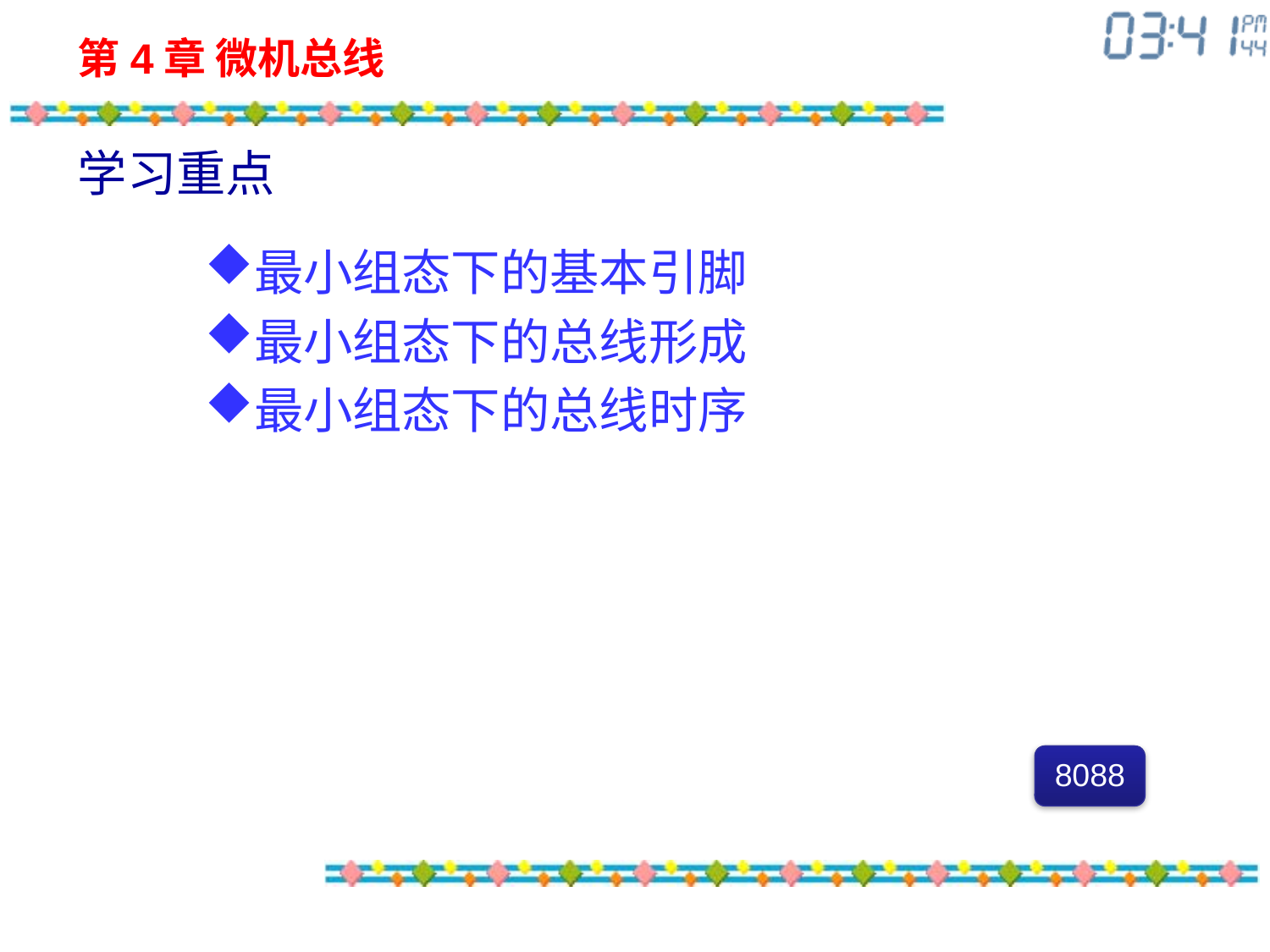

# 第4章 微机总线
学习重点
最小组态下的基本引脚
最小组态下的总线形成
最小组态下的总线时序
8088